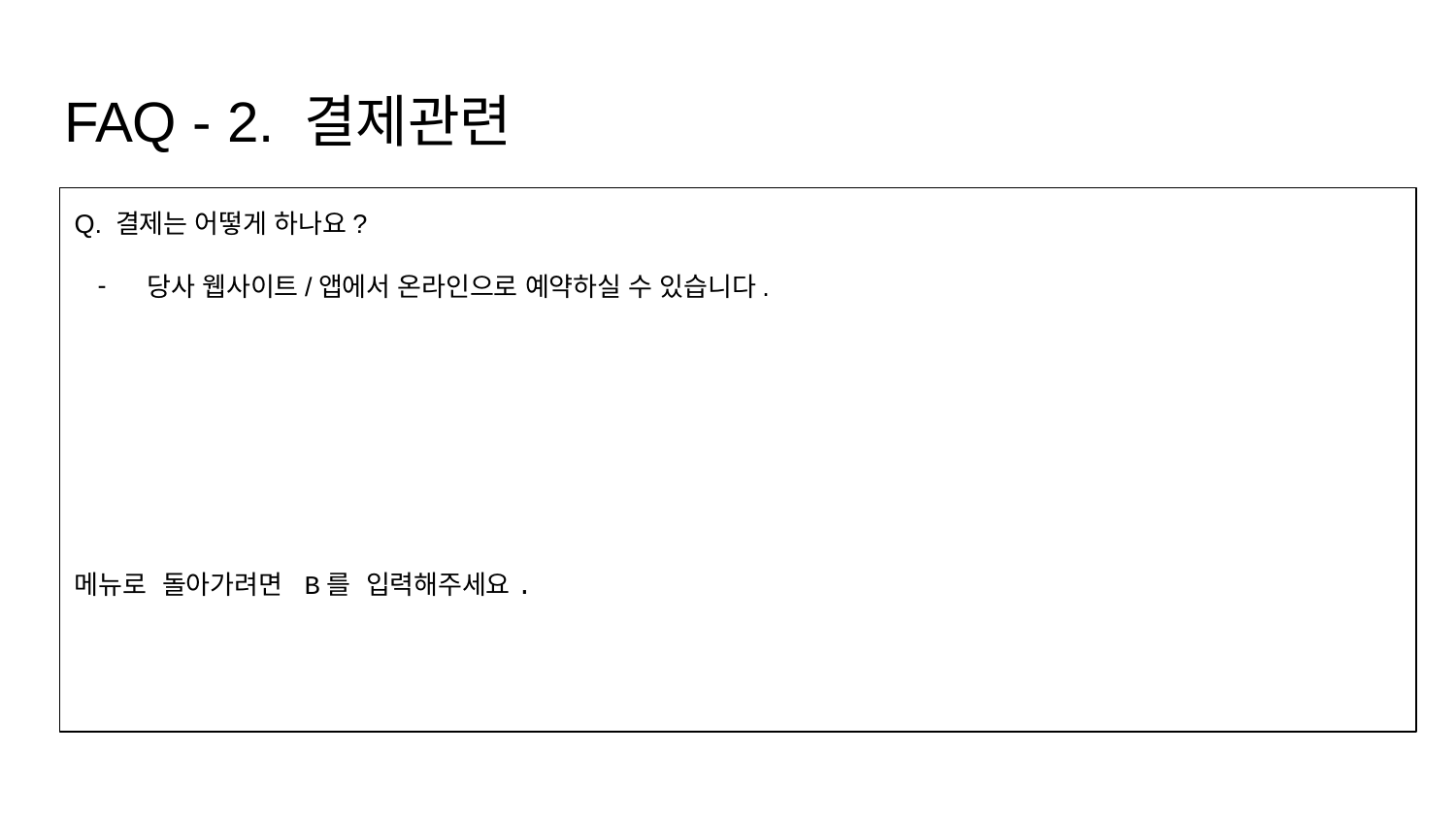

# FAQ - 2. 결제관련
Q. 결제는 어떻게 하나요?
당사 웹사이트/앱에서 온라인으로 예약하실 수 있습니다.

메뉴로 돌아가려면 B를 입력해주세요.